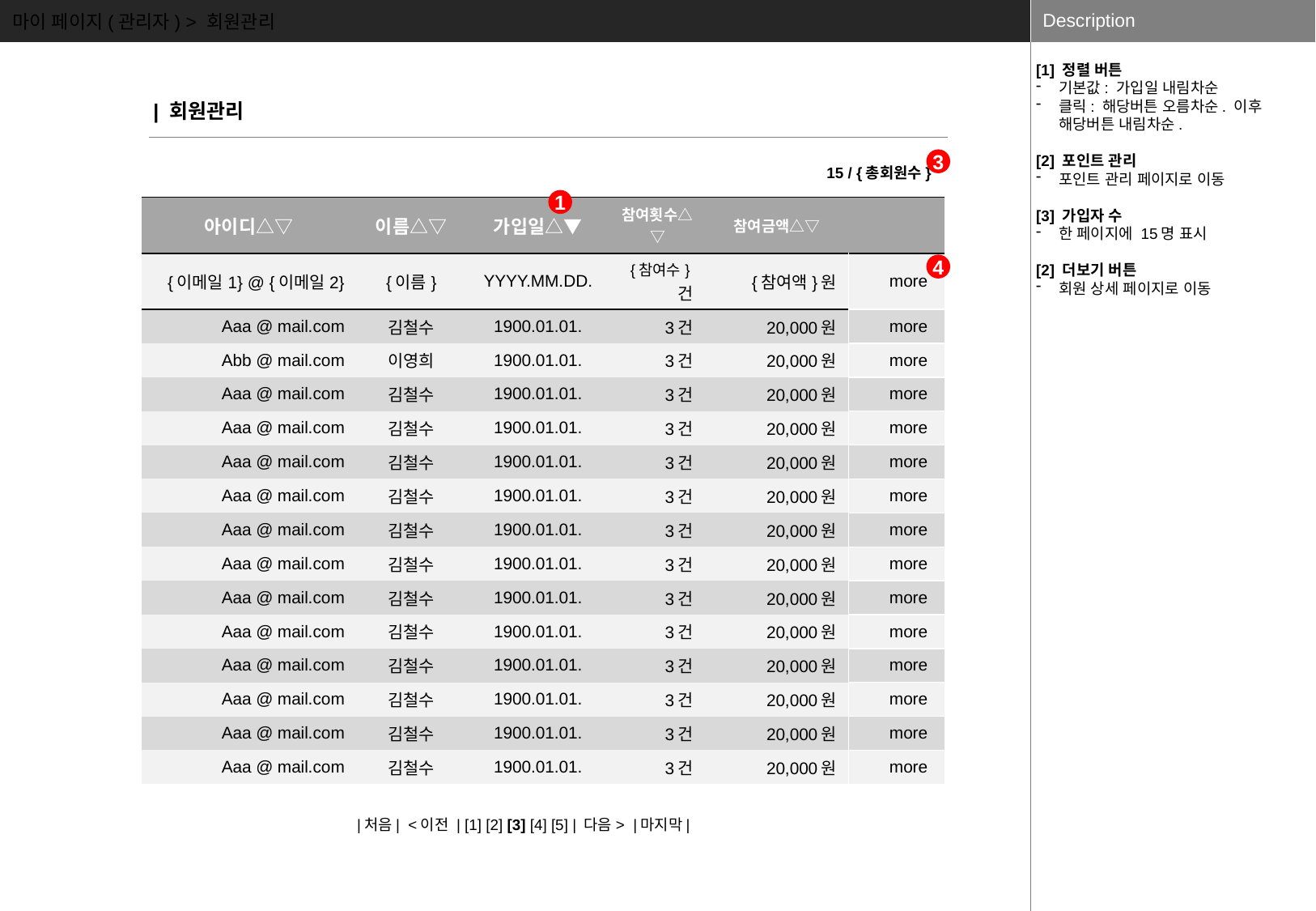

마이 페이지(관리자) > 회원관리

[1] 정렬 버튼
기본값: 가입일 내림차순
클릭: 해당버튼 오름차순. 이후 해당버튼 내림차순.

[2] 포인트 관리
포인트 관리 페이지로 이동

[3] 가입자 수
한 페이지에 15명 표시

[2] 더보기 버튼
회원 상세 페이지로 이동

| 회원관리
3
15 / {총회원수}
1
| 아이디△▽ | 이름△▽ | 가입일△▼ | 참여횟수△▽ | 참여금액△▽ |  |
| --- | --- | --- | --- | --- | --- |
| {이메일1} @ {이메일2} | {이름} | YYYY.MM.DD. | {참여수}건 | {참여액}원 | more |
| Aaa @ mail.com | 김철수 | 1900.01.01. | 3건 | 20,000원 | more |
| Abb @ mail.com | 이영희 | 1900.01.01. | 3건 | 20,000원 | more |
| Aaa @ mail.com | 김철수 | 1900.01.01. | 3건 | 20,000원 | more |
| Aaa @ mail.com | 김철수 | 1900.01.01. | 3건 | 20,000원 | more |
| Aaa @ mail.com | 김철수 | 1900.01.01. | 3건 | 20,000원 | more |
| Aaa @ mail.com | 김철수 | 1900.01.01. | 3건 | 20,000원 | more |
| Aaa @ mail.com | 김철수 | 1900.01.01. | 3건 | 20,000원 | more |
| Aaa @ mail.com | 김철수 | 1900.01.01. | 3건 | 20,000원 | more |
| Aaa @ mail.com | 김철수 | 1900.01.01. | 3건 | 20,000원 | more |
| Aaa @ mail.com | 김철수 | 1900.01.01. | 3건 | 20,000원 | more |
| Aaa @ mail.com | 김철수 | 1900.01.01. | 3건 | 20,000원 | more |
| Aaa @ mail.com | 김철수 | 1900.01.01. | 3건 | 20,000원 | more |
| Aaa @ mail.com | 김철수 | 1900.01.01. | 3건 | 20,000원 | more |
| Aaa @ mail.com | 김철수 | 1900.01.01. | 3건 | 20,000원 | more |
4
|처음|  <이전 | [1] [2] [3] [4] [5] | 다음>  |마지막|